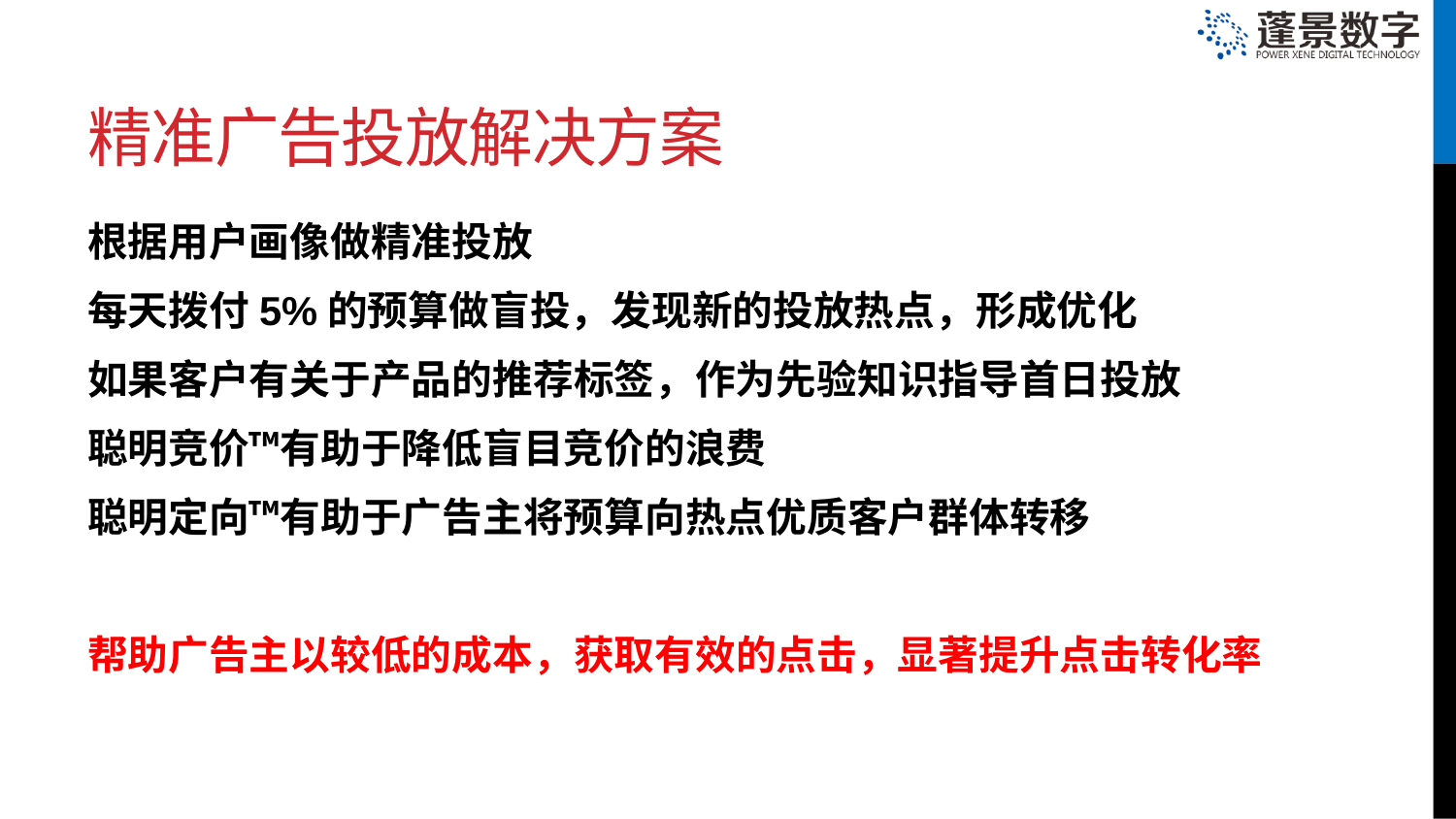

# 精准广告投放解决方案
根据用户画像做精准投放
每天拨付5%的预算做盲投，发现新的投放热点，形成优化
如果客户有关于产品的推荐标签，作为先验知识指导首日投放
聪明竞价™有助于降低盲目竞价的浪费
聪明定向™有助于广告主将预算向热点优质客户群体转移

帮助广告主以较低的成本，获取有效的点击，显著提升点击转化率